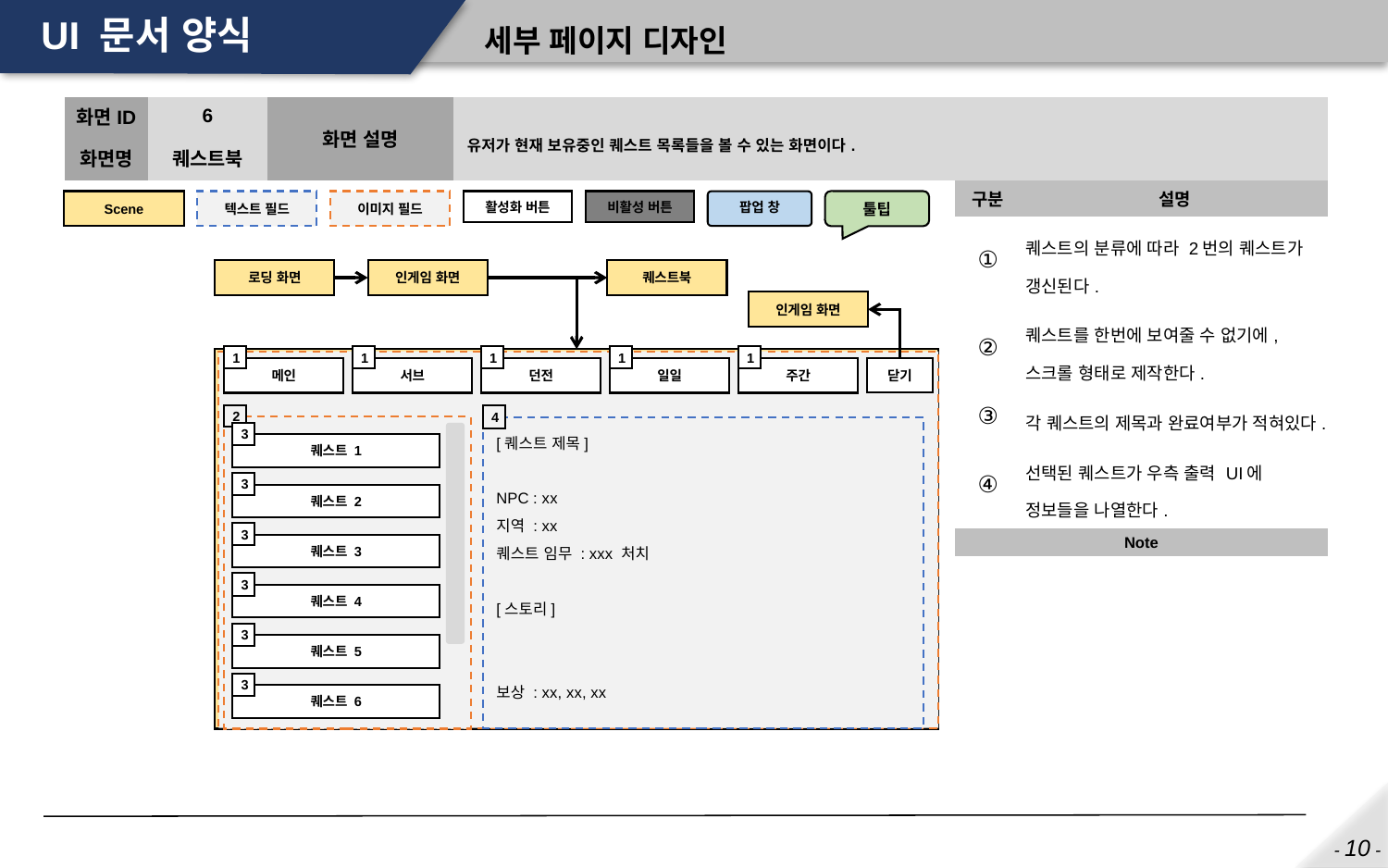

# UI 문서 양식
세부 페이지 디자인
| 화면ID | 6 | 화면 설명 | 유저가 현재 보유중인 퀘스트 목록들을 볼 수 있는 화면이다. |
| --- | --- | --- | --- |
| 화면명 | 퀘스트북 |  |  |
| 구분 | 설명 |
| --- | --- |
| ① | 퀘스트의 분류에 따라 2번의 퀘스트가 갱신된다. |
| ② | 퀘스트를 한번에 보여줄 수 없기에, 스크롤 형태로 제작한다. |
| ③ | 각 퀘스트의 제목과 완료여부가 적혀있다. |
| ④ | 선택된 퀘스트가 우측 출력 UI에 정보들을 나열한다. |
| Note |  |
|  |  |
로딩 화면
인게임 화면
퀘스트북
인게임 화면
1
Scene
1
팝업 창
1
메인
1
서브
1
던전
1
일일
1
주간

닫기
1
[퀘스트 제목]

NPC : xx
지역 : xx
퀘스트 임무 : xxx 처치

[스토리]

보상 : xx, xx, xx
1
툴팁
2

4
[퀘스트 제목]

NPC : xx
지역 : xx
퀘스트 임무 : xxx 처치

[스토리]

보상 : xx, xx, xx
3
퀘스트 1

1
활성화 버튼
1
이미지 필드
3
퀘스트 2
1
비활성화 버튼
3
퀘스트 3
3
퀘스트 4
3
퀘스트 5
Scene
팝업 창
3
퀘스트 6
툴팁
텍스트 필드
이미지 필드
활성화 버튼
비활성화 버튼